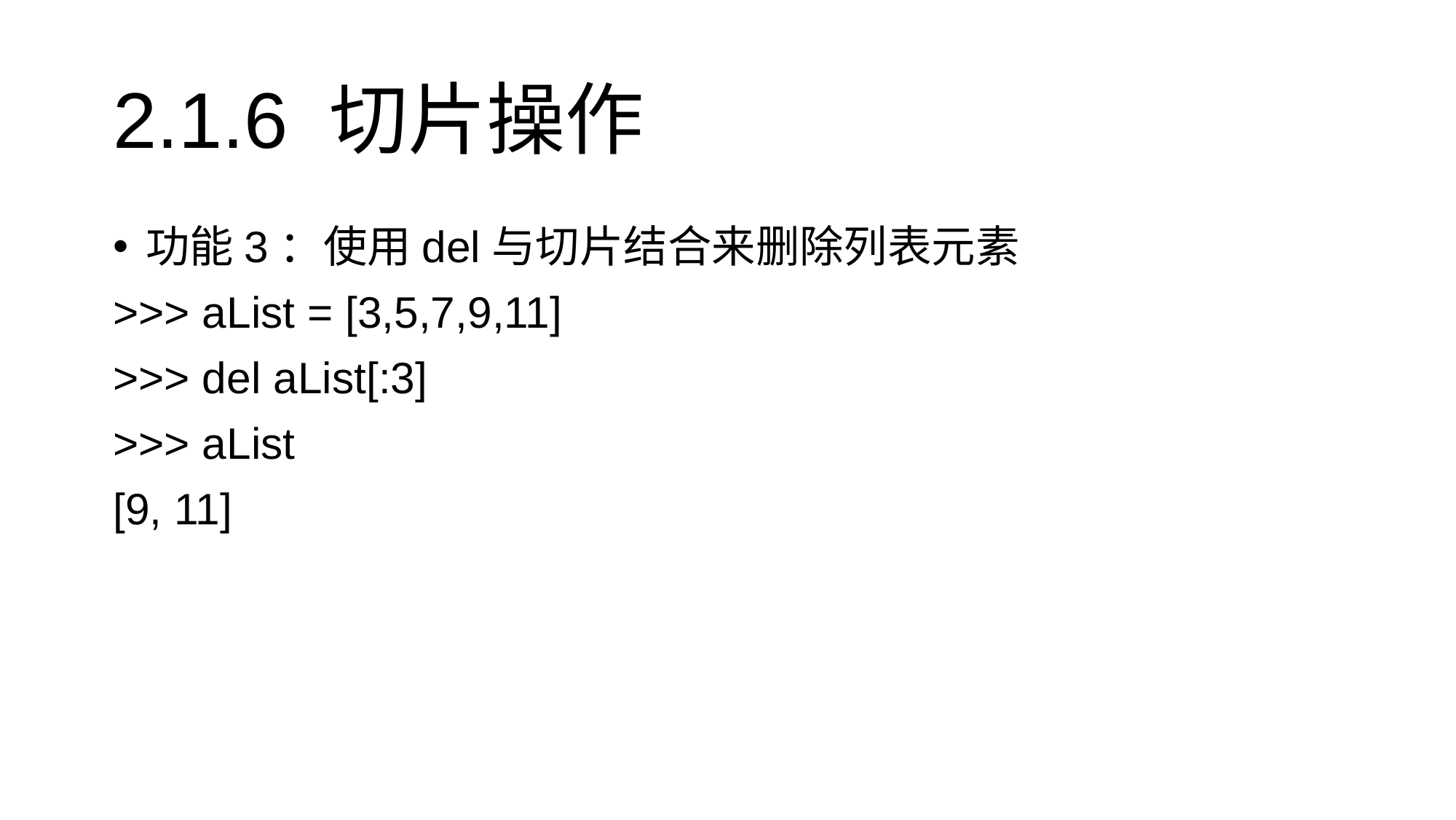

# 2.1.6 切片操作
功能3：使用del与切片结合来删除列表元素
>>> aList = [3,5,7,9,11]
>>> del aList[:3]
>>> aList
[9, 11]